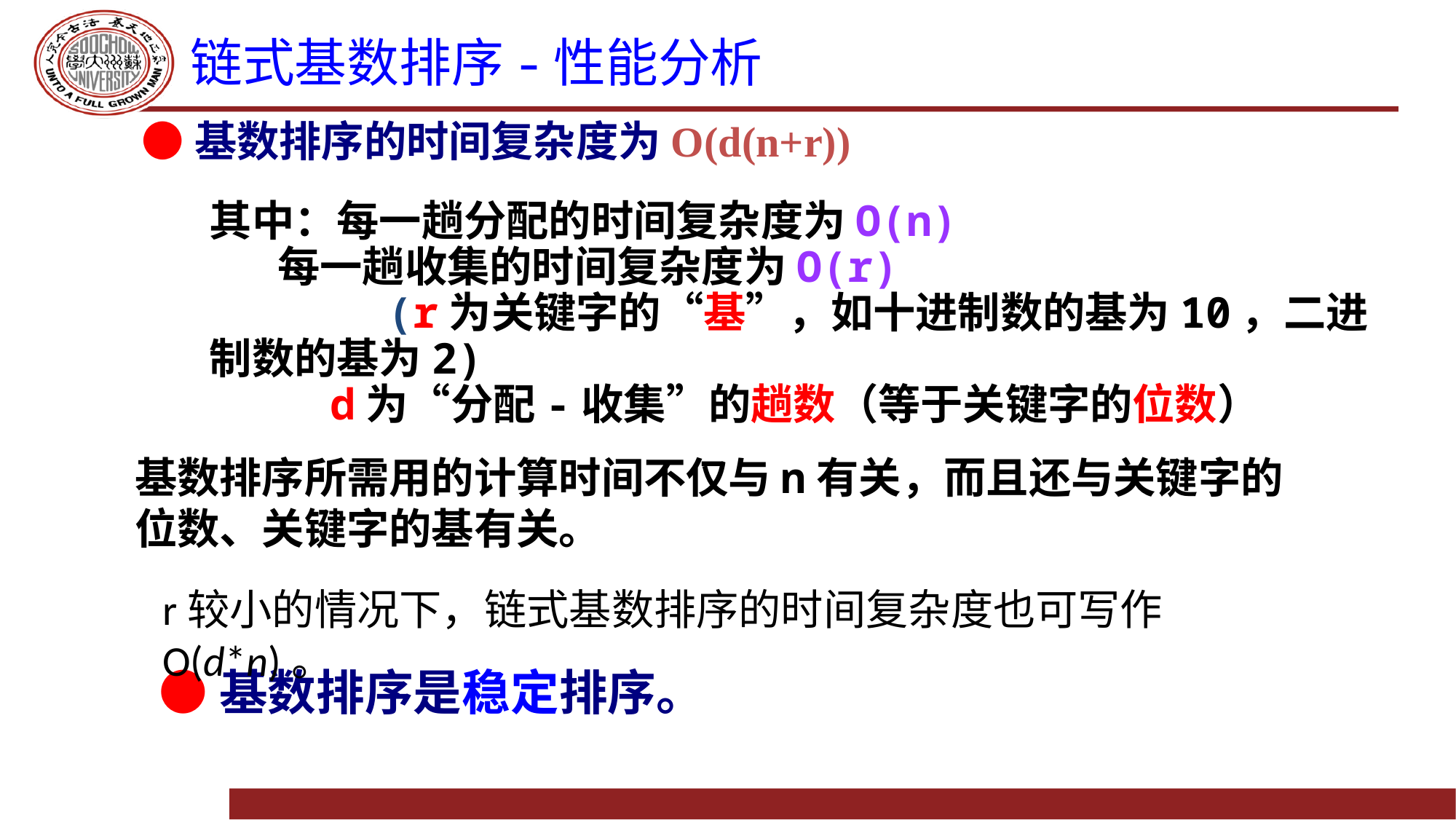

# 链式基数排序-性能分析
 ●基数排序的时间复杂度为O(d(n+r))
其中：每一趟分配的时间复杂度为O(n)
      每一趟收集的时间复杂度为O(r)
       (r为关键字的“基”，如十进制数的基为10，二进制数的基为2)
      　d为“分配-收集”的趟数（等于关键字的位数）
基数排序所需用的计算时间不仅与n有关，而且还与关键字的位数、关键字的基有关。
r较小的情况下，链式基数排序的时间复杂度也可写作O(d*n)。
 ●基数排序是稳定排序。